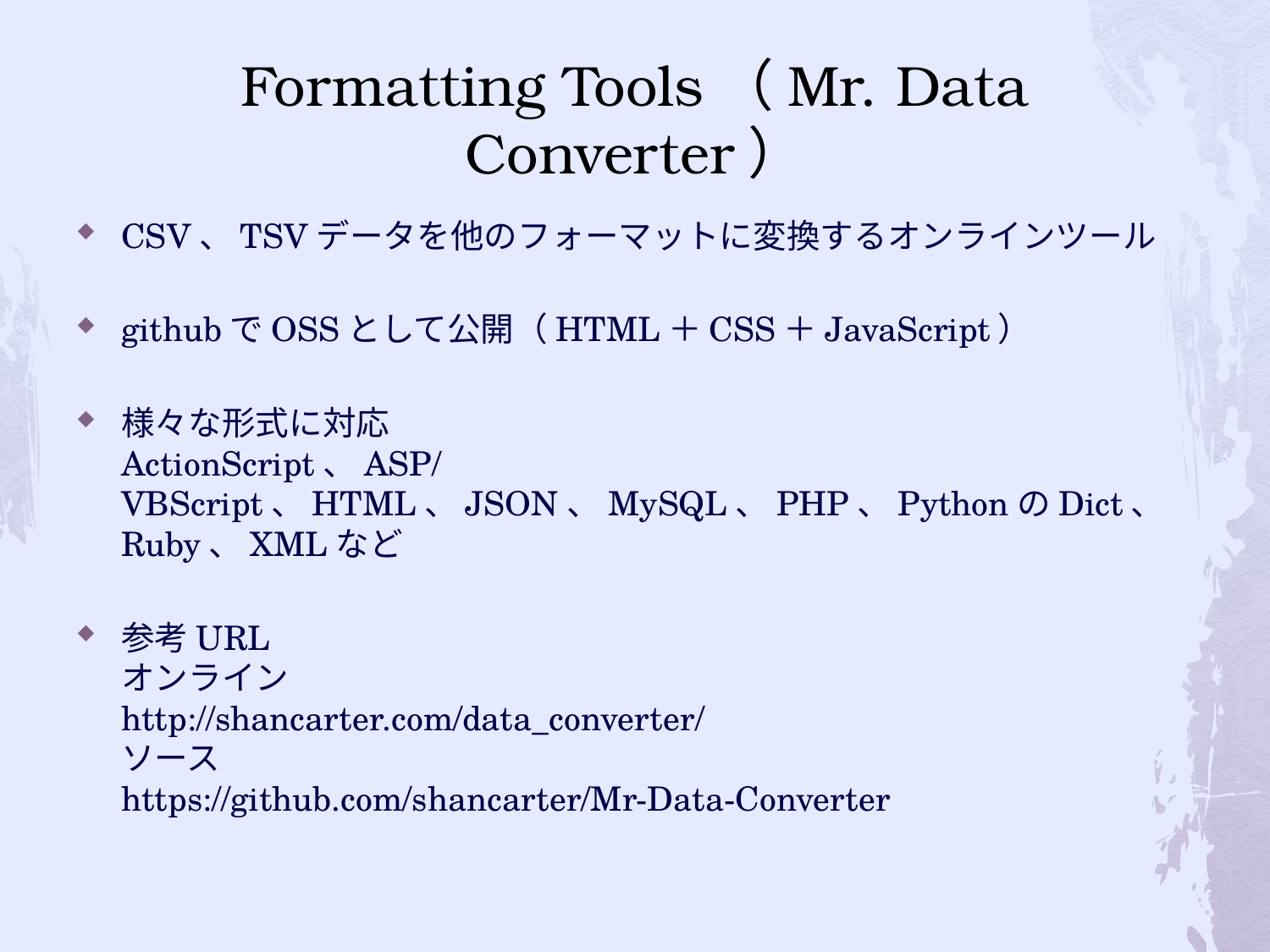

# Formatting Tools（Mr. Data Converter）
CSV、TSVデータを他のフォーマットに変換するオンラインツール

githubでOSSとして公開（HTML＋CSS＋JavaScript）

様々な形式に対応
ActionScript、ASP/VBScript、HTML、JSON、MySQL、PHP、PythonのDict、Ruby、XMLなど

参考URL
オンライン
http://shancarter.com/data_converter/
ソース
https://github.com/shancarter/Mr-Data-Converter